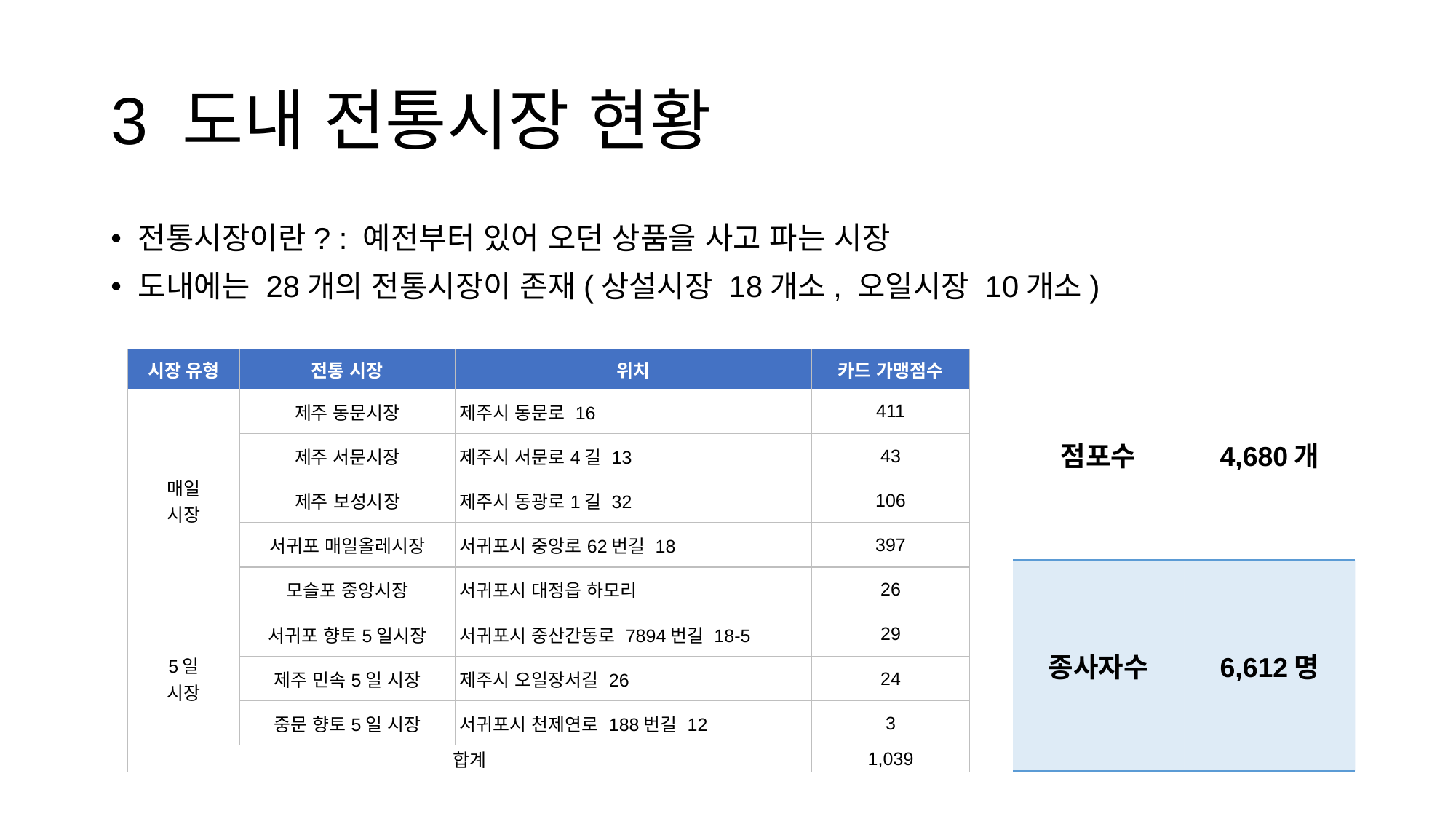

# 3 도내 전통시장 현황
전통시장이란? : 예전부터 있어 오던 상품을 사고 파는 시장
도내에는 28개의 전통시장이 존재(상설시장 18개소, 오일시장 10개소)

| 시장 유형 | 전통 시장 | 위치 | 카드 가맹점수 |
| --- | --- | --- | --- |
| 매일 시장 | 제주 동문시장 | 제주시 동문로 16 | 411 |
|  | 제주 서문시장 | 제주시 서문로4길 13 | 43 |
|  | 제주 보성시장 | 제주시 동광로1길 32 | 106 |
|  | 서귀포 매일올레시장 | 서귀포시 중앙로62번길 18 | 397 |
|  | 모슬포 중앙시장 | 서귀포시 대정읍 하모리 | 26 |
| 5일 시장 | 서귀포 향토5일시장 | 서귀포시 중산간동로 7894번길 18-5 | 29 |
|  | 제주 민속5일 시장 | 제주시 오일장서길 26 | 24 |
|  | 중문 향토5일 시장 | 서귀포시 천제연로 188번길 12 | 3 |
| 합계 |  |  | 1,039 |
| 점포수 | 4,680개 |
| --- | --- |
| 종사자수 | 6,612명 |